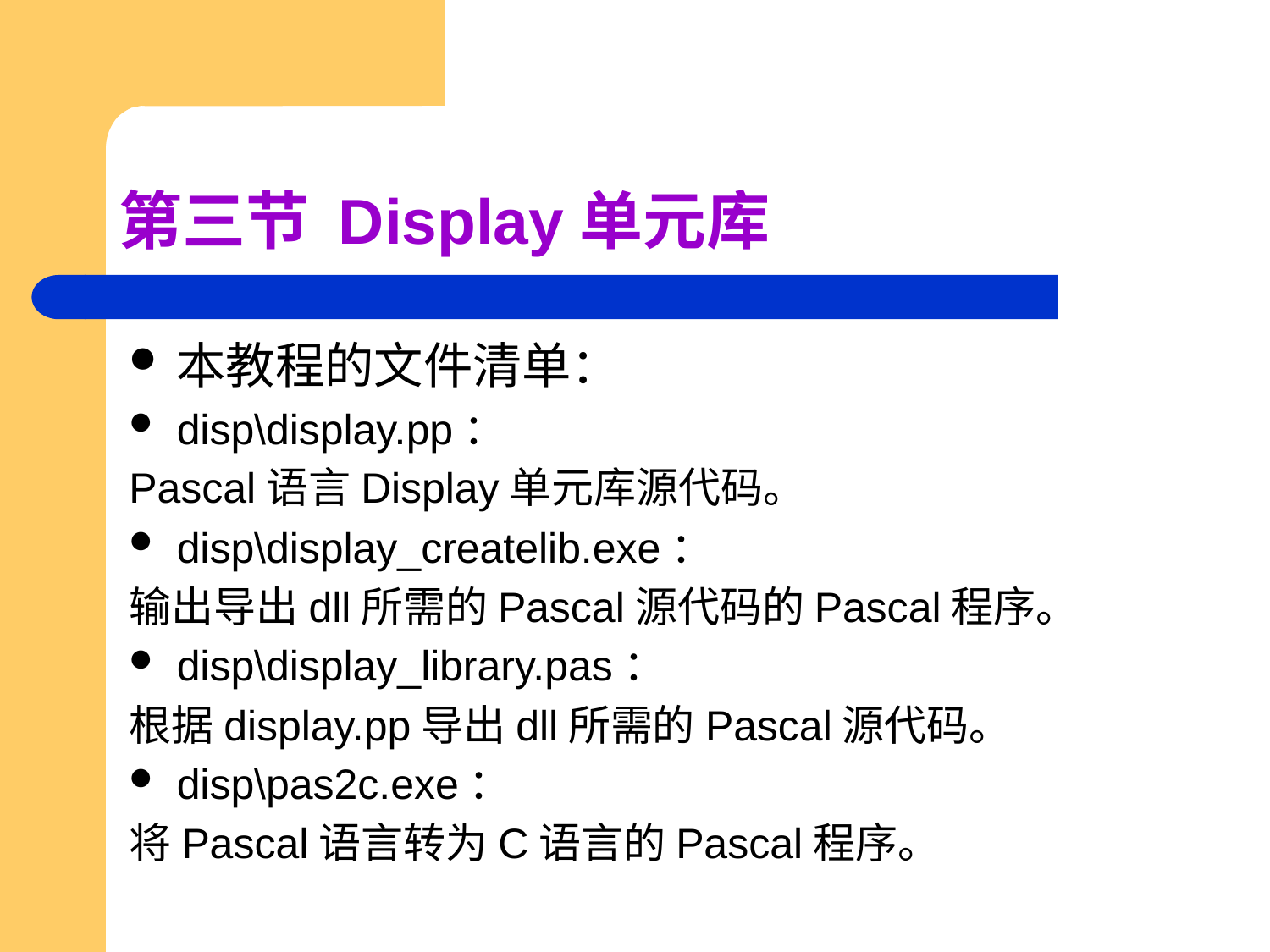

# 第三节 Display单元库
本教程的文件清单：
disp\display.pp：
Pascal语言Display单元库源代码。
disp\display_createlib.exe：
输出导出dll所需的Pascal源代码的Pascal程序。
disp\display_library.pas：
根据display.pp导出dll所需的Pascal源代码。
disp\pas2c.exe：
将Pascal语言转为C语言的Pascal程序。